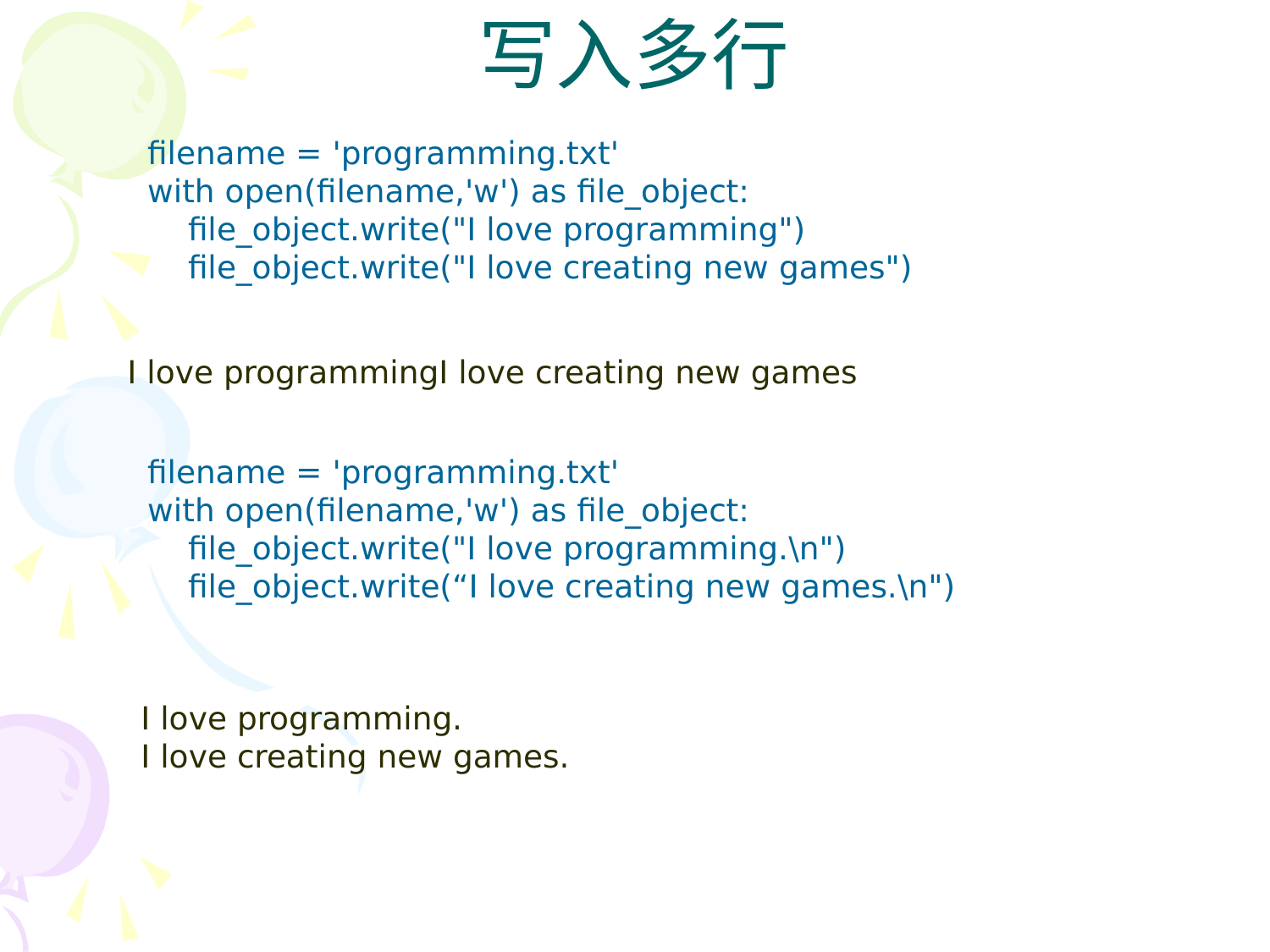

# 写入多行
filename = 'programming.txt'
with open(filename,'w') as file_object:
    file_object.write("I love programming")
    file_object.write("I love creating new games")
I love programmingI love creating new games
filename = 'programming.txt'
with open(filename,'w') as file_object:
    file_object.write("I love programming.\n")
    file_object.write(“I love creating new games.\n")
I love programming.
I love creating new games.